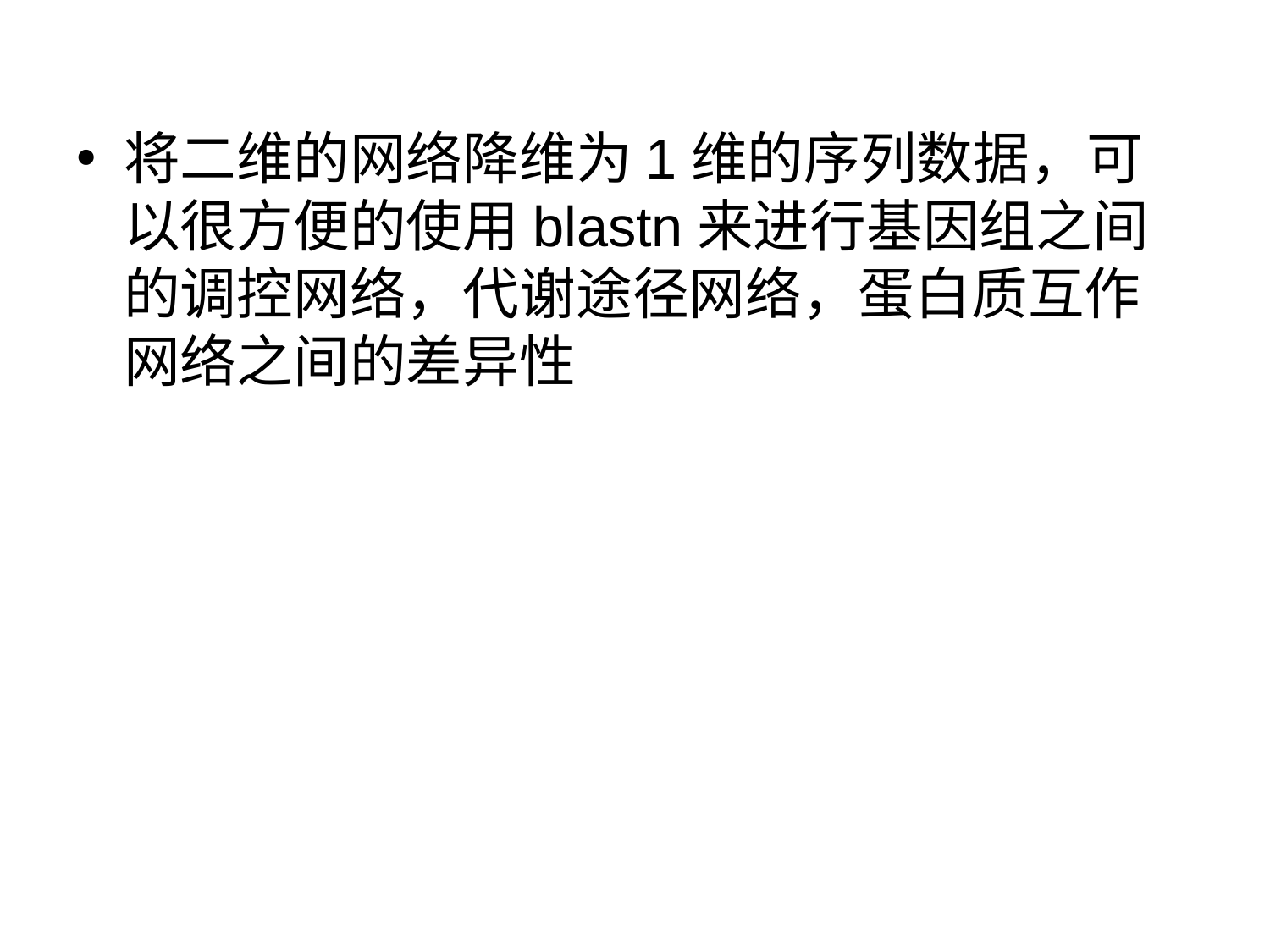

#
将二维的网络降维为1维的序列数据，可以很方便的使用blastn来进行基因组之间的调控网络，代谢途径网络，蛋白质互作网络之间的差异性